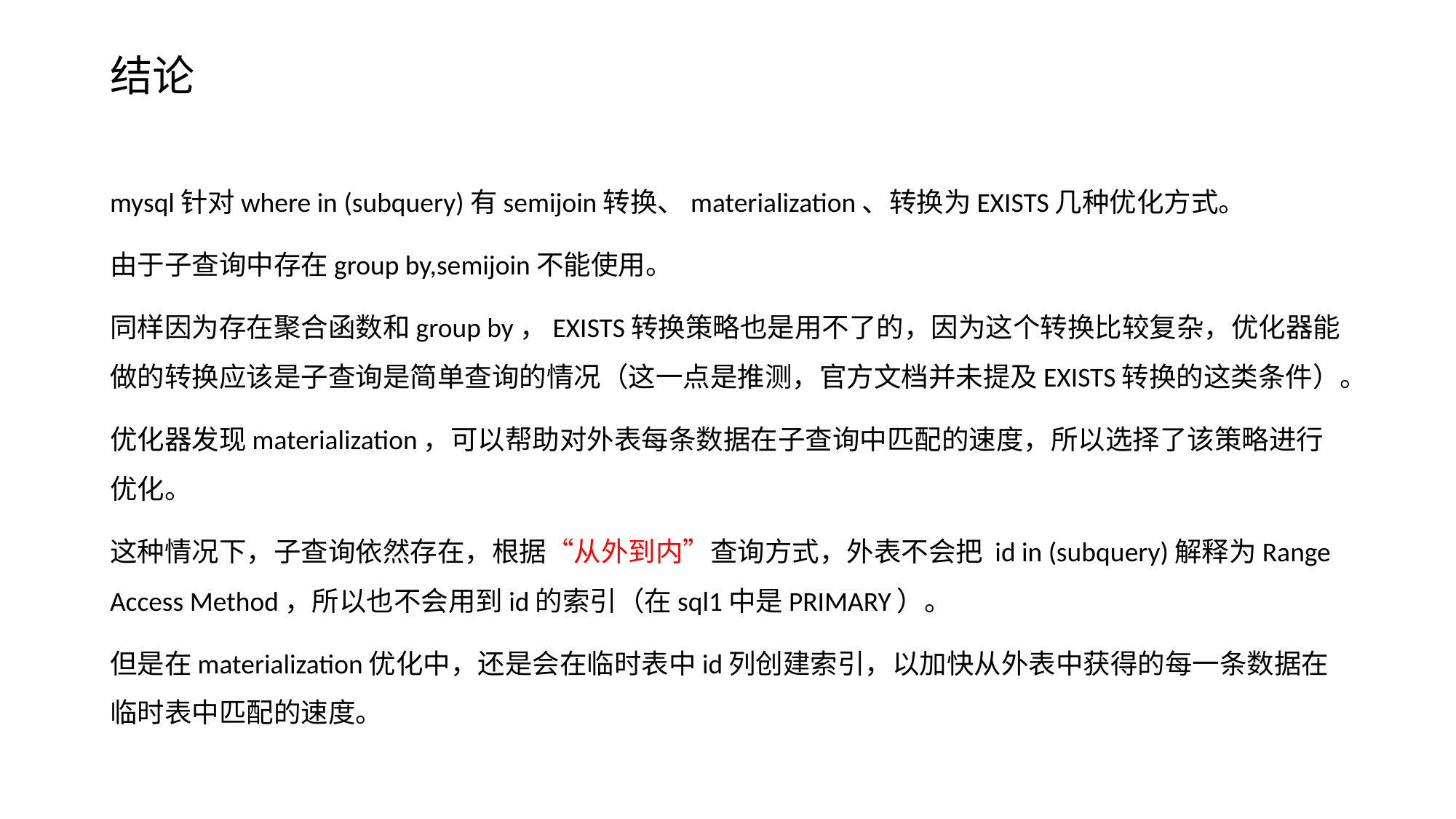

# 结论
mysql针对where in (subquery)有semijoin转换、materialization、转换为EXISTS几种优化方式。
由于子查询中存在group by,semijoin不能使用。
同样因为存在聚合函数和group by，EXISTS转换策略也是用不了的，因为这个转换比较复杂，优化器能做的转换应该是子查询是简单查询的情况（这一点是推测，官方文档并未提及EXISTS转换的这类条件）。
优化器发现materialization，可以帮助对外表每条数据在子查询中匹配的速度，所以选择了该策略进行优化。
这种情况下，子查询依然存在，根据“从外到内”查询方式，外表不会把 id in (subquery)解释为Range Access Method，所以也不会用到id的索引（在sql1中是PRIMARY）。
但是在materialization优化中，还是会在临时表中id列创建索引，以加快从外表中获得的每一条数据在临时表中匹配的速度。